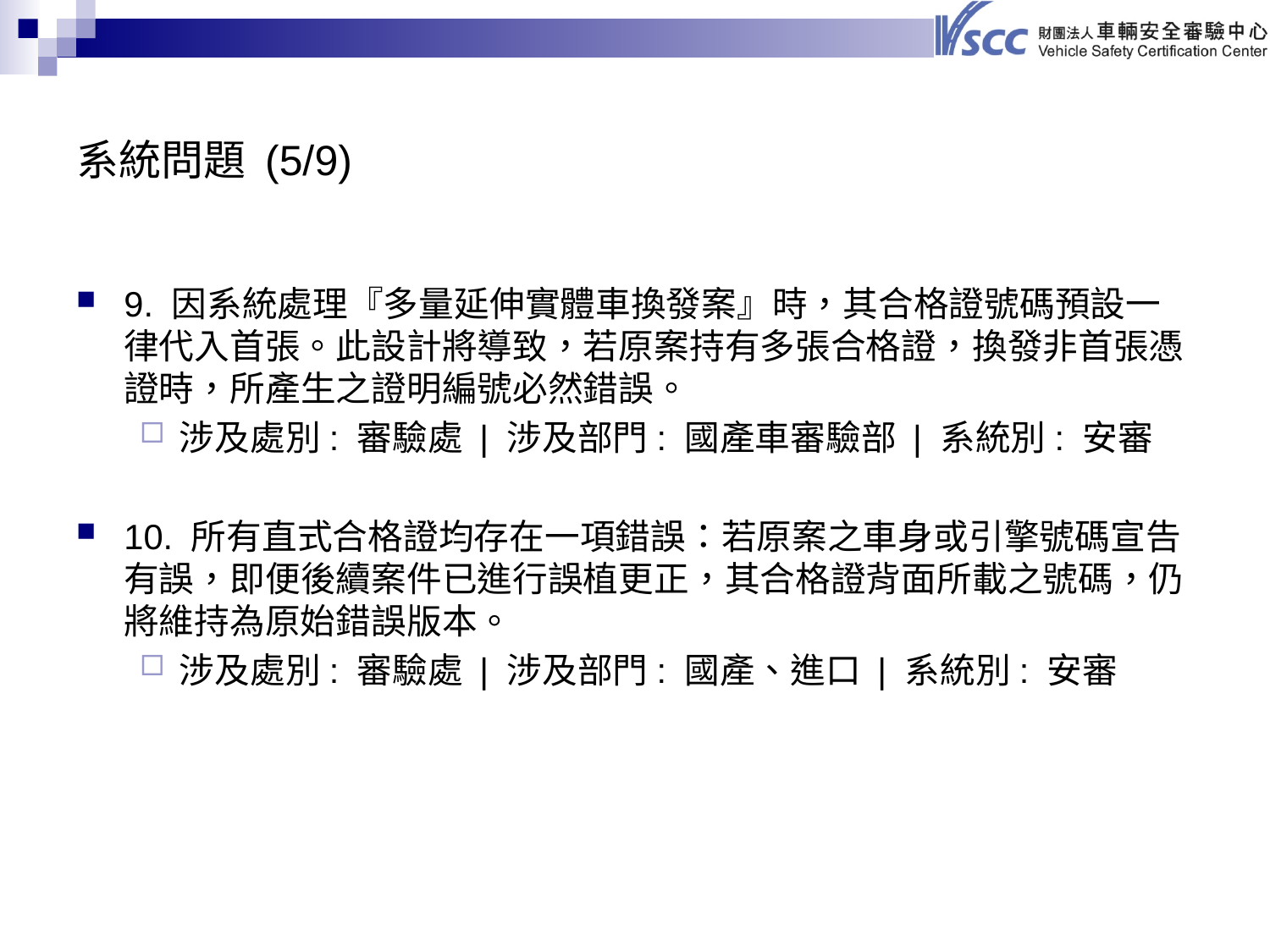

# 系統問題 (5/9)
9. 因系統處理『多量延伸實體車換發案』時，其合格證號碼預設一律代入首張。此設計將導致，若原案持有多張合格證，換發非首張憑證時，所產生之證明編號必然錯誤。
涉及處別: 審驗處 | 涉及部門: 國產車審驗部 | 系統別: 安審

10. 所有直式合格證均存在一項錯誤：若原案之車身或引擎號碼宣告有誤，即便後續案件已進行誤植更正，其合格證背面所載之號碼，仍將維持為原始錯誤版本。
涉及處別: 審驗處 | 涉及部門: 國產、進口 | 系統別: 安審